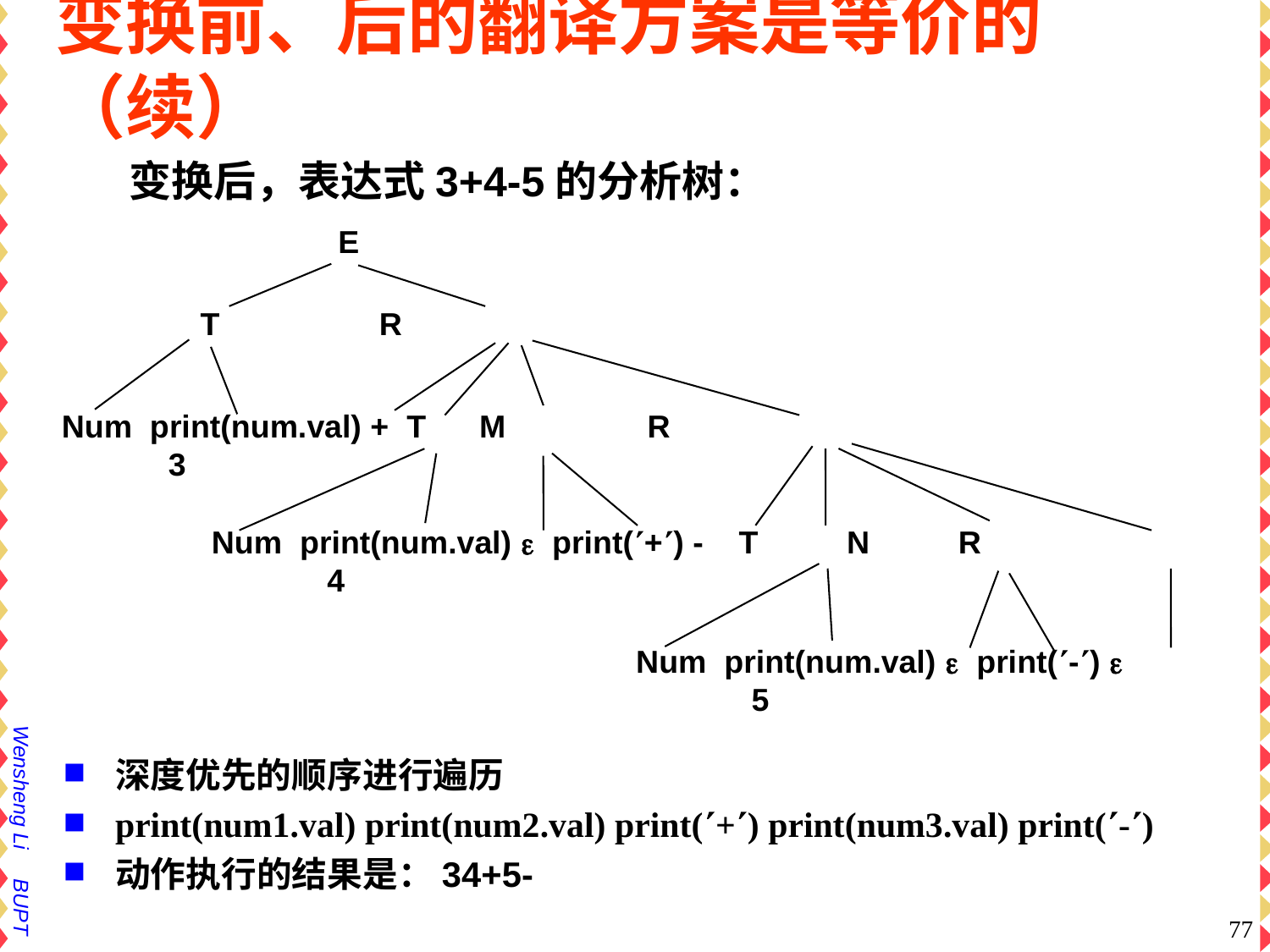

变换前、后的翻译方案是等价的（续）
变换后，表达式3+4-5的分析树：
E

T                  R

Num  print(num.val) +  T      M                R
            3

Num  print(num.val) ε  print(′+′) -    T          N          R
             4

Num  print(num.val) ε  print(′-′) ε
             5
深度优先的顺序进行遍历
print(num1.val) print(num2.val) print(′+′) print(num3.val) print(′-′)
动作执行的结果是：34+5-
77